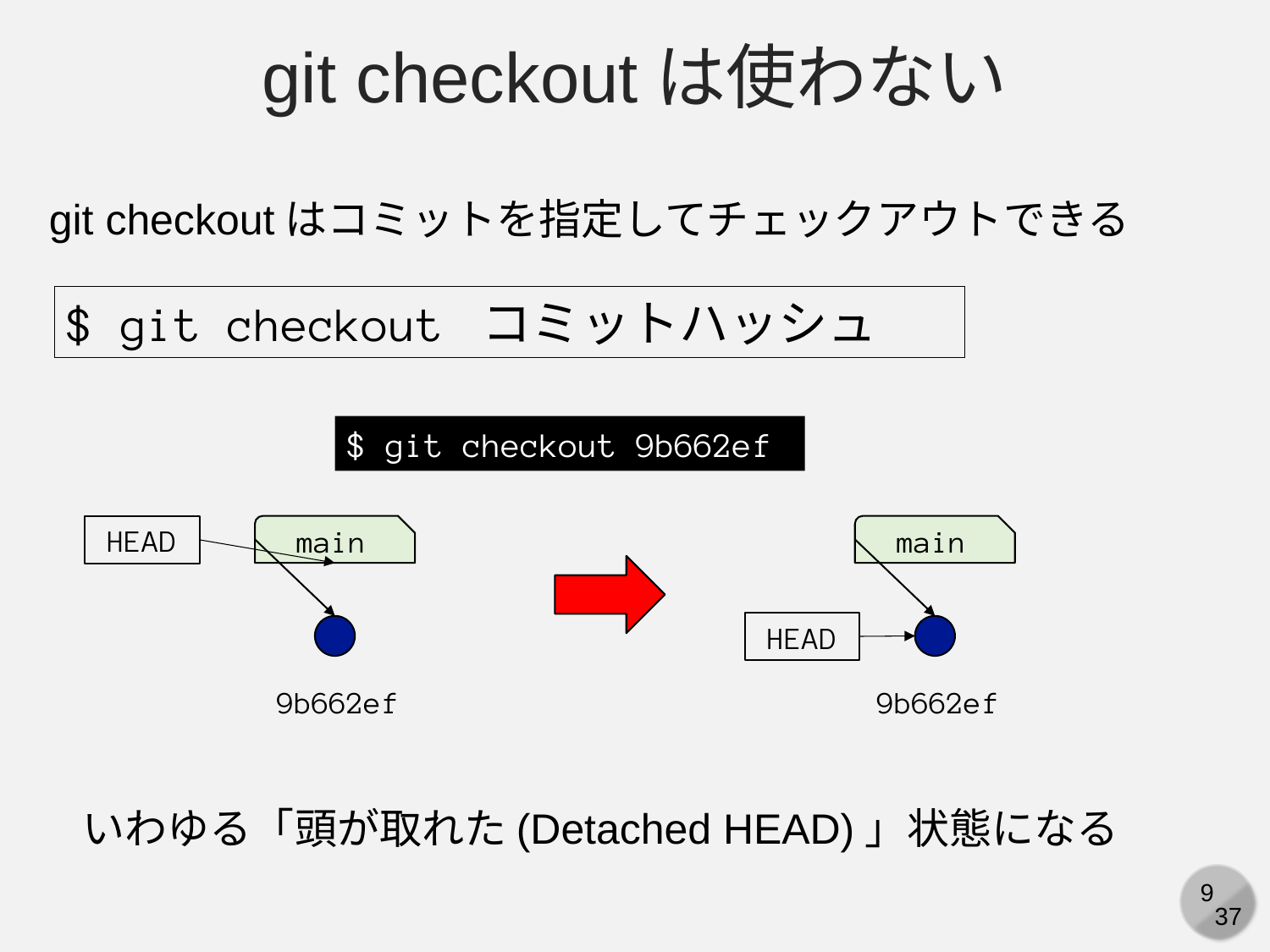

git checkoutは使わない
git checkoutはコミットを指定してチェックアウトできる
$ git checkout コミットハッシュ
$ git checkout 9b662ef
HEAD
main
main

HEAD

9b662ef
9b662ef
いわゆる「頭が取れた(Detached HEAD)」状態になる